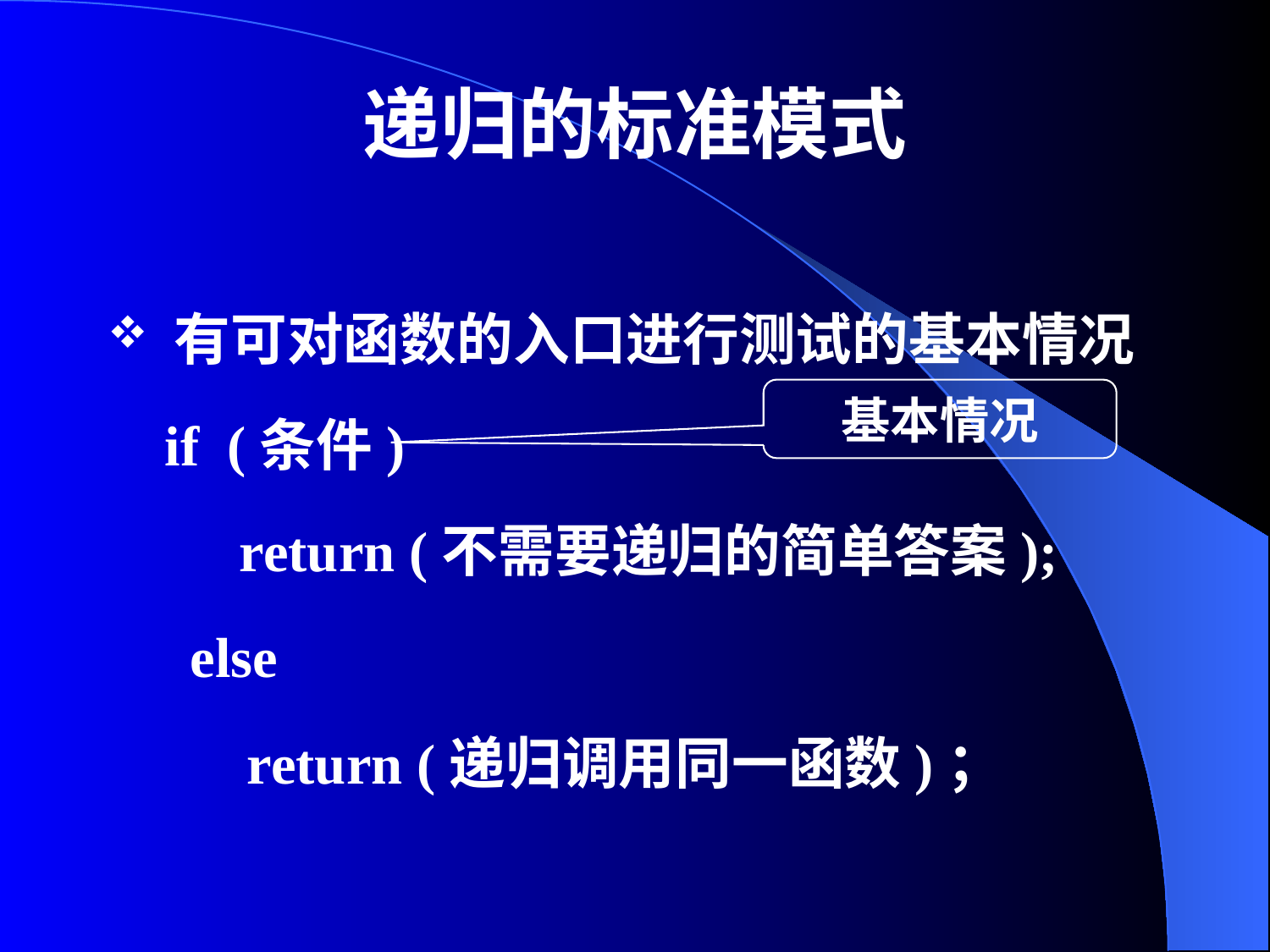

# 递归的标准模式
有可对函数的入口进行测试的基本情况
    if  (条件)
    return (不需要递归的简单答案);
else
    return (递归调用同一函数)；
基本情况